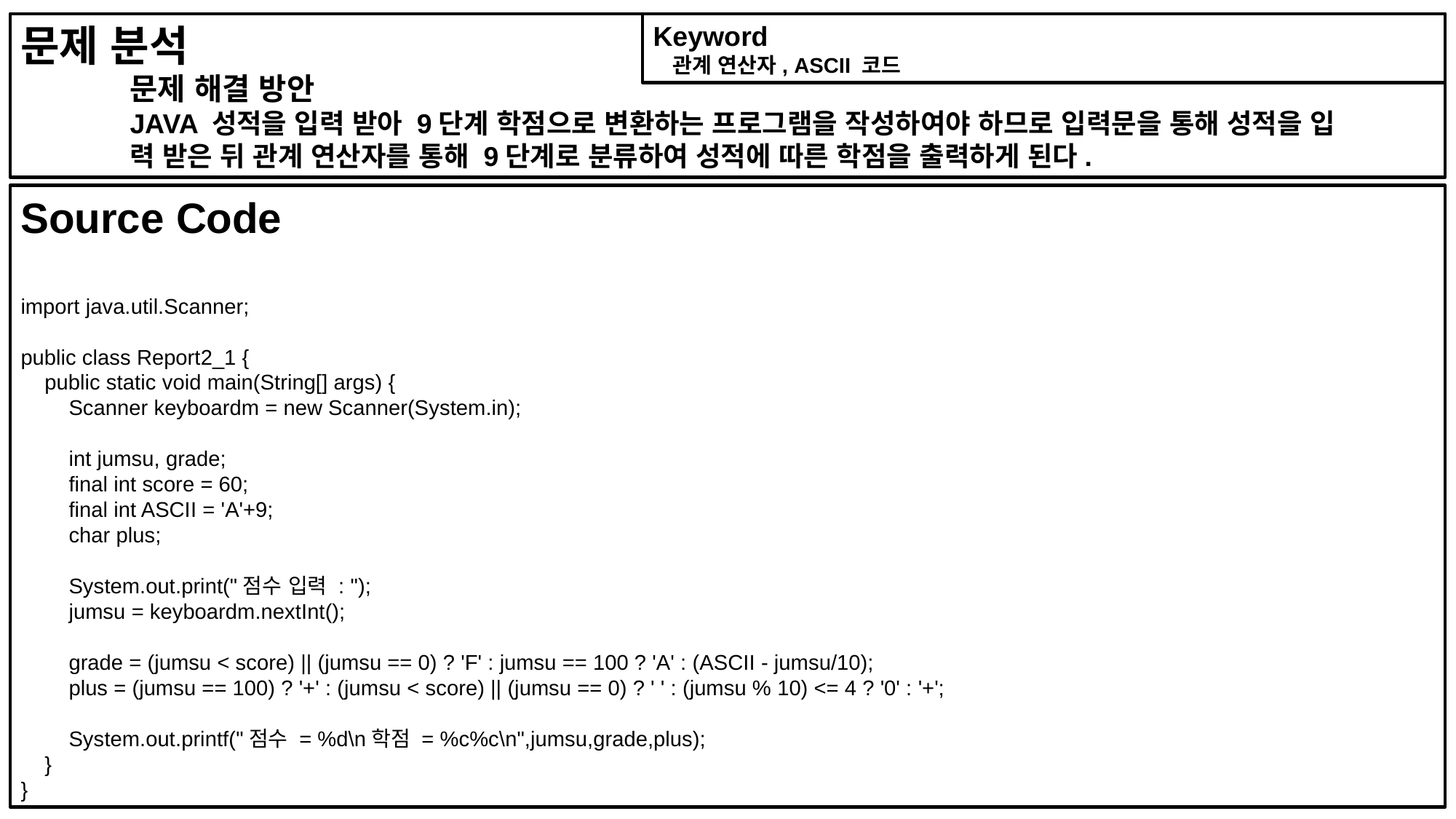

문제 분석
	문제 해결 방안
	JAVA 성적을 입력 받아 9단계 학점으로 변환하는 프로그램을 작성하여야 하므로 입력문을 통해 성적을 입	력 받은 뒤 관계 연산자를 통해 9단계로 분류하여 성적에 따른 학점을 출력하게 된다.
Keyword
   관계 연산자, ASCII 코드
Source Code

import java.util.Scanner;

public class Report2_1 {
    public static void main(String[] args) {
        Scanner keyboardm = new Scanner(System.in);

        int jumsu, grade;
        final int score = 60;
        final int ASCII = 'A'+9;
        char plus;

        System.out.print("점수 입력 : ");
        jumsu = keyboardm.nextInt();

        grade = (jumsu < score) || (jumsu == 0) ? 'F' : jumsu == 100 ? 'A' : (ASCII - jumsu/10);
        plus = (jumsu == 100) ? '+' : (jumsu < score) || (jumsu == 0) ? ' ' : (jumsu % 10) <= 4 ? '0' : '+';

        System.out.printf("점수 = %d\n학점 = %c%c\n",jumsu,grade,plus);
    }
}